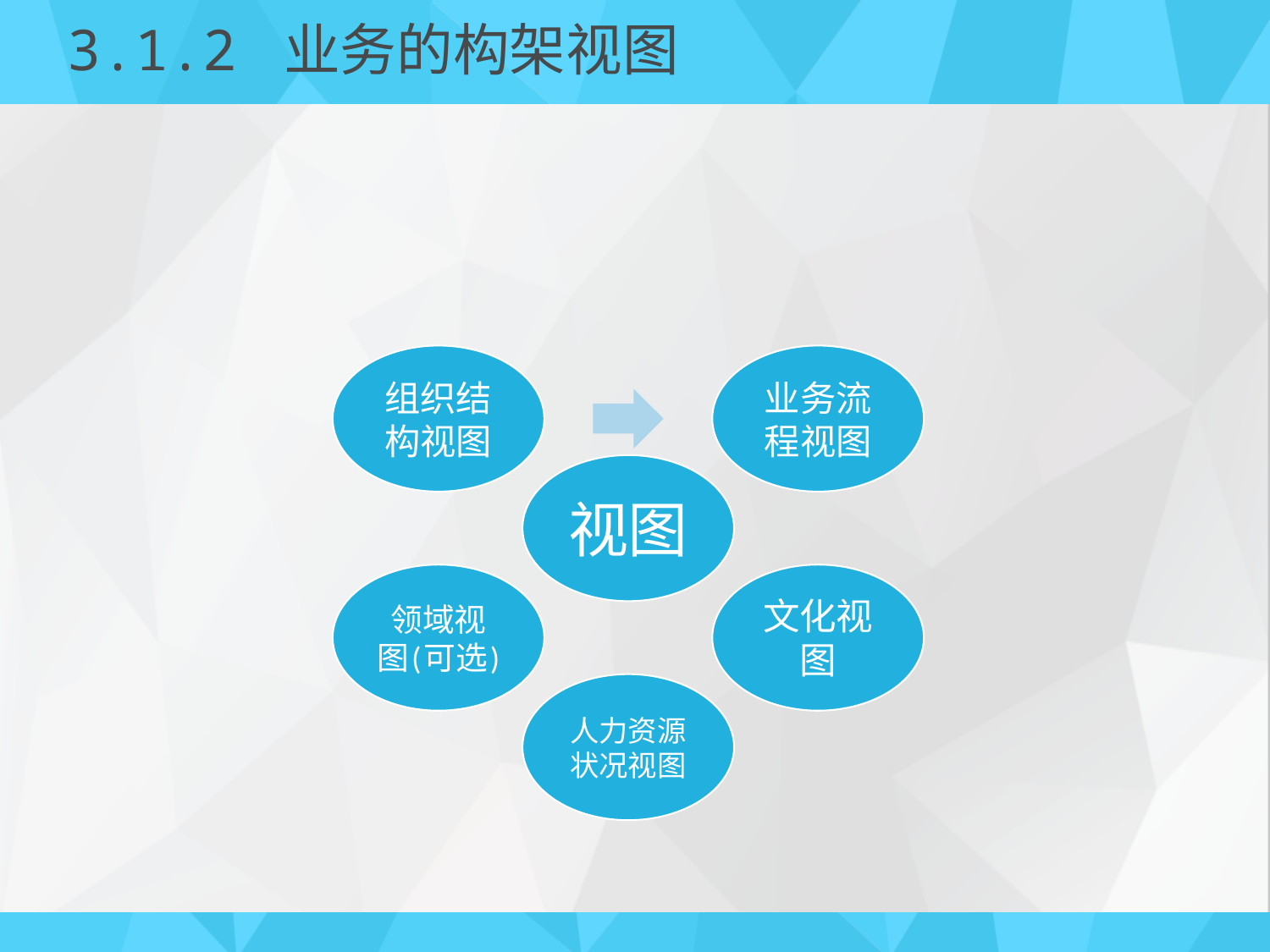

# 3.1.2 业务的构架视图
视图
业务流程视图
文化视图
人力资源状况视图
组织结构视图
领域视图(可选)